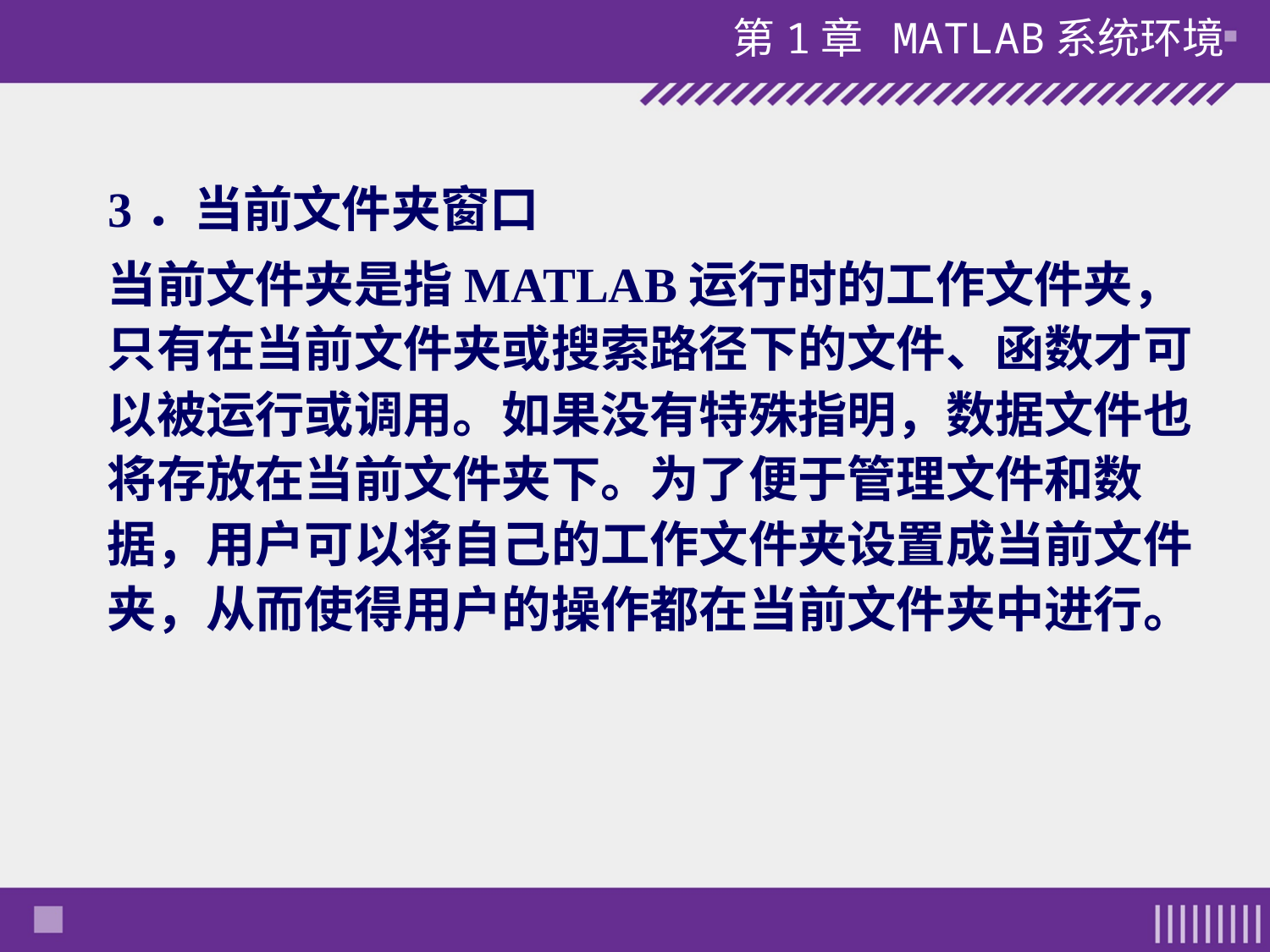

3．当前文件夹窗口
当前文件夹是指MATLAB运行时的工作文件夹，只有在当前文件夹或搜索路径下的文件、函数才可以被运行或调用。如果没有特殊指明，数据文件也将存放在当前文件夹下。为了便于管理文件和数据，用户可以将自己的工作文件夹设置成当前文件夹，从而使得用户的操作都在当前文件夹中进行。